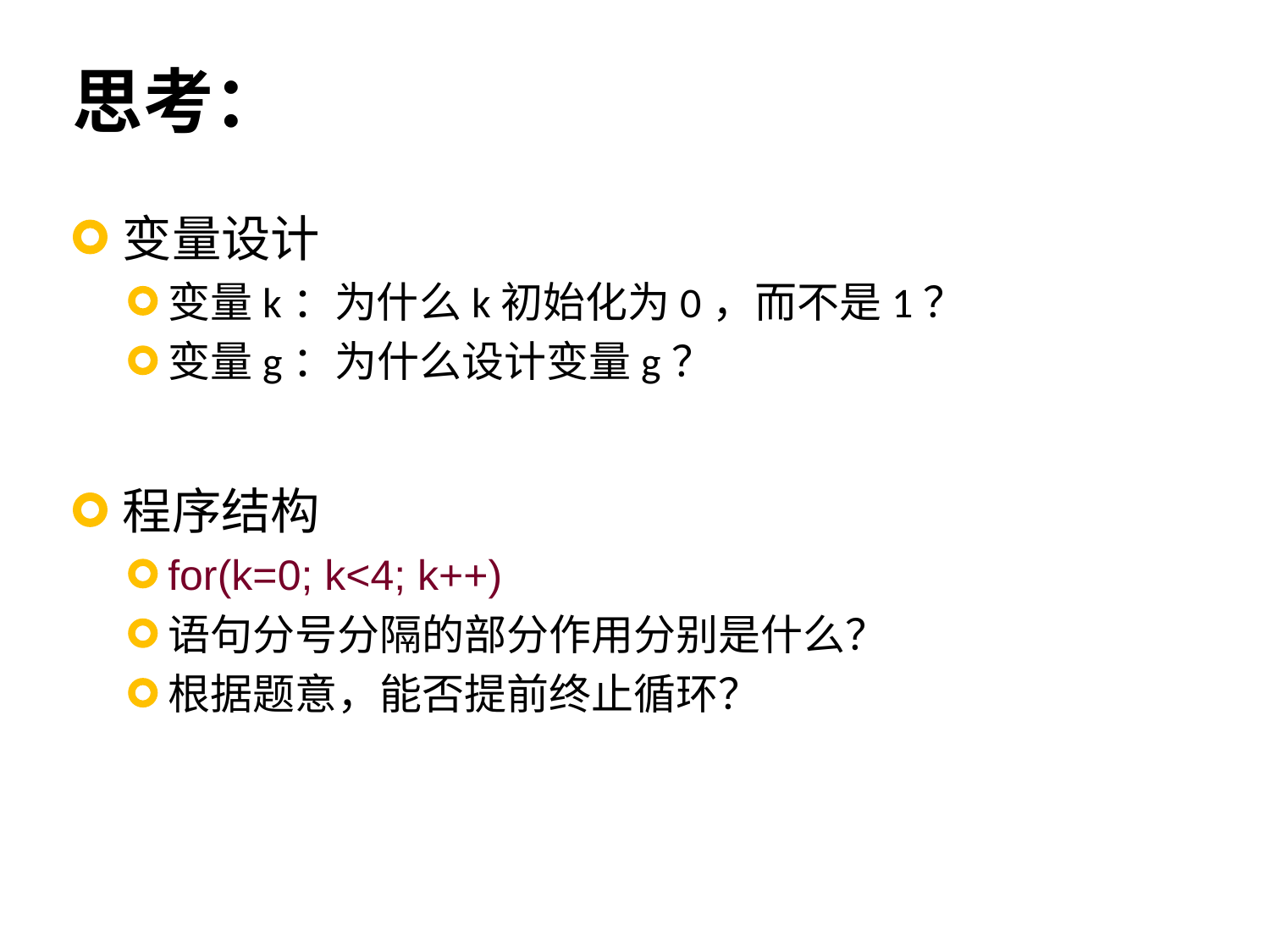

# 思考：
变量设计
变量k：为什么k初始化为0，而不是1？
变量g：为什么设计变量g？

程序结构
for(k=0; k<4; k++)
语句分号分隔的部分作用分别是什么？
根据题意，能否提前终止循环？